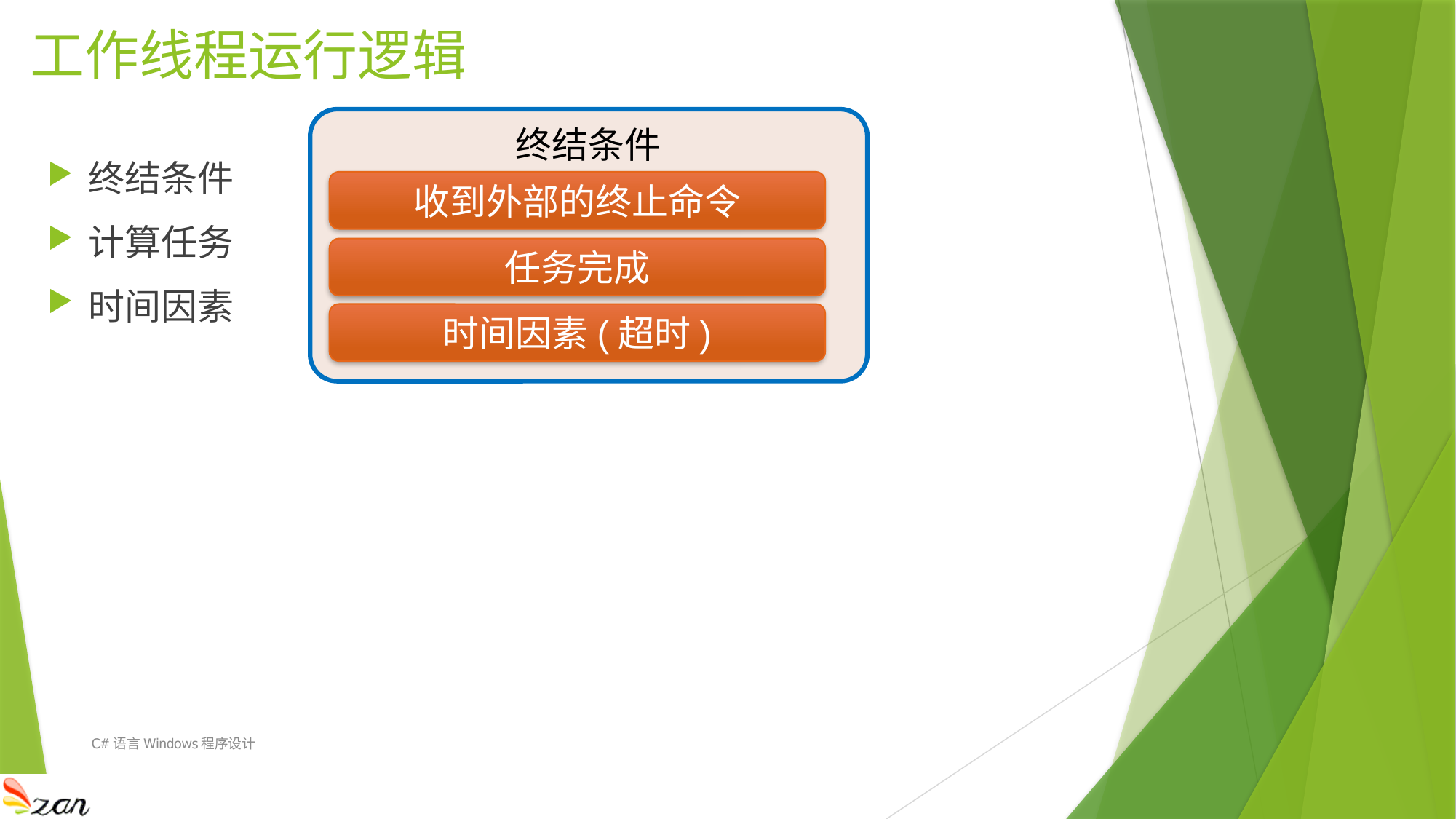

# 工作线程运行逻辑

终结条件
终结条件
计算任务
时间因素
收到外部的终止命令
任务完成
时间因素(超时)
C#语言Windows程序设计